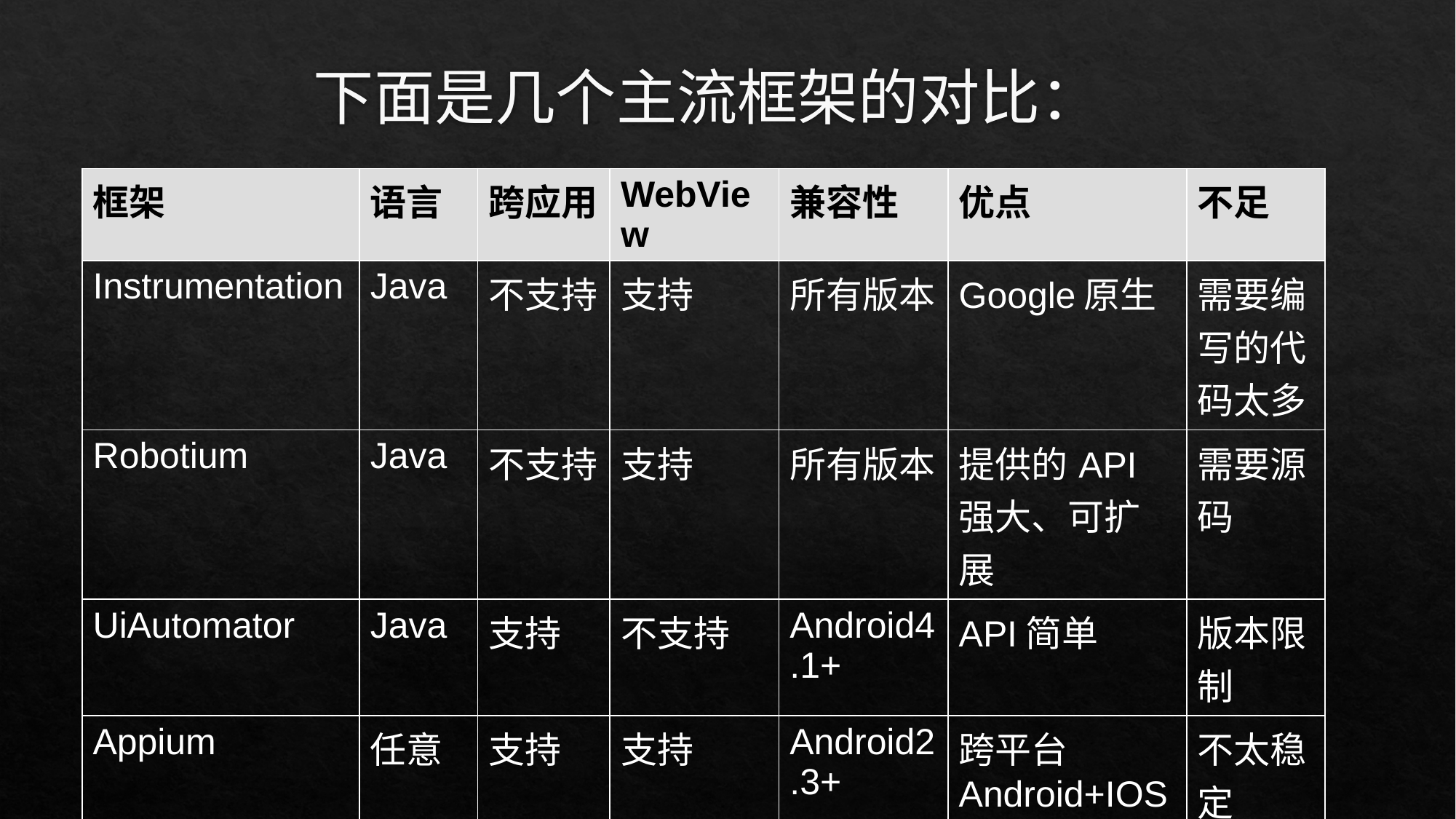

# 下面是几个主流框架的对比：
| 框架 | 语言 | 跨应用 | WebView | 兼容性 | 优点 | 不足 |
| --- | --- | --- | --- | --- | --- | --- |
| Instrumentation | Java | 不支持 | 支持 | 所有版本 | Google原生 | 需要编写的代码太多 |
| Robotium | Java | 不支持 | 支持 | 所有版本 | 提供的API强大、可扩展 | 需要源码 |
| UiAutomator | Java | 支持 | 不支持 | Android4.1+ | API简单 | 版本限制 |
| Appium | 任意 | 支持 | 支持 | Android2.3+ | 跨平台Android+IOS | 不太稳定 |